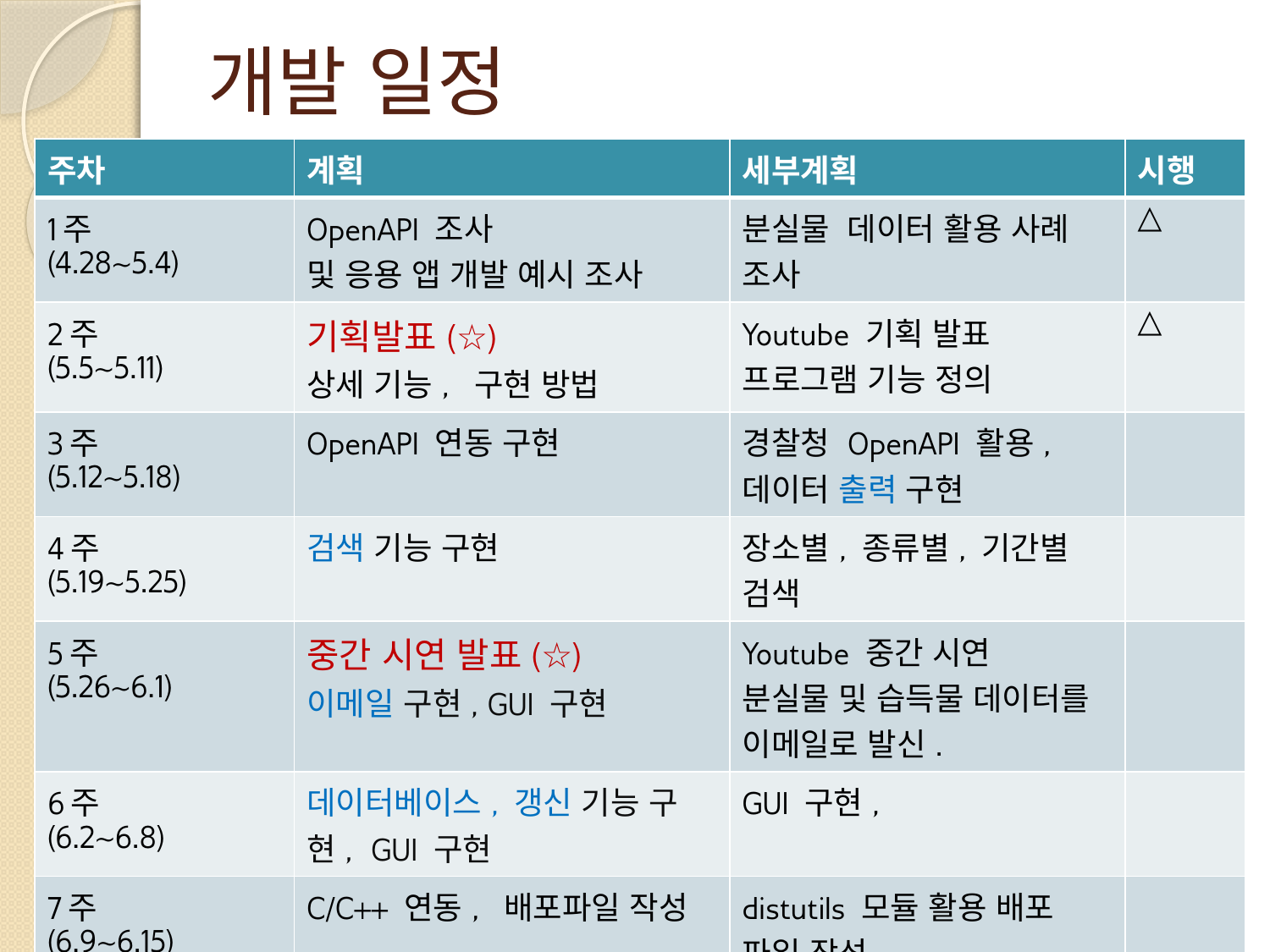

# 개발 일정
| 주차 | 계획 | 세부계획 | 시행 |
| --- | --- | --- | --- |
| 1주 (4.28~5.4) | OpenAPI 조사 및 응용 앱 개발 예시 조사 | 분실물 데이터 활용 사례 조사 | △ |
| 2주 (5.5~5.11) | 기획발표(☆) 상세 기능, 구현 방법 | Youtube 기획 발표 프로그램 기능 정의 | △ |
| 3주 (5.12~5.18) | OpenAPI 연동 구현 | 경찰청 OpenAPI 활용, 데이터 출력 구현 |  |
| 4주 (5.19~5.25) | 검색 기능 구현 | 장소별, 종류별, 기간별 검색 |  |
| 5주 (5.26~6.1) | 중간 시연 발표(☆) 이메일 구현, GUI 구현 | Youtube 중간 시연 분실물 및 습득물 데이터를 이메일로 발신. |  |
| 6주 (6.2~6.8) | 데이터베이스, 갱신 기능 구현, GUI 구현 | GUI 구현, |  |
| 7주 (6.9~6.15) | C/C++ 연동, 배포파일 작성 | distutils 모듈 활용 배포 파일 작성 |  |
| 8주 (6.16~6.22) | 최종 구현 발표(☆) | Youtube 최종 시연 |  |